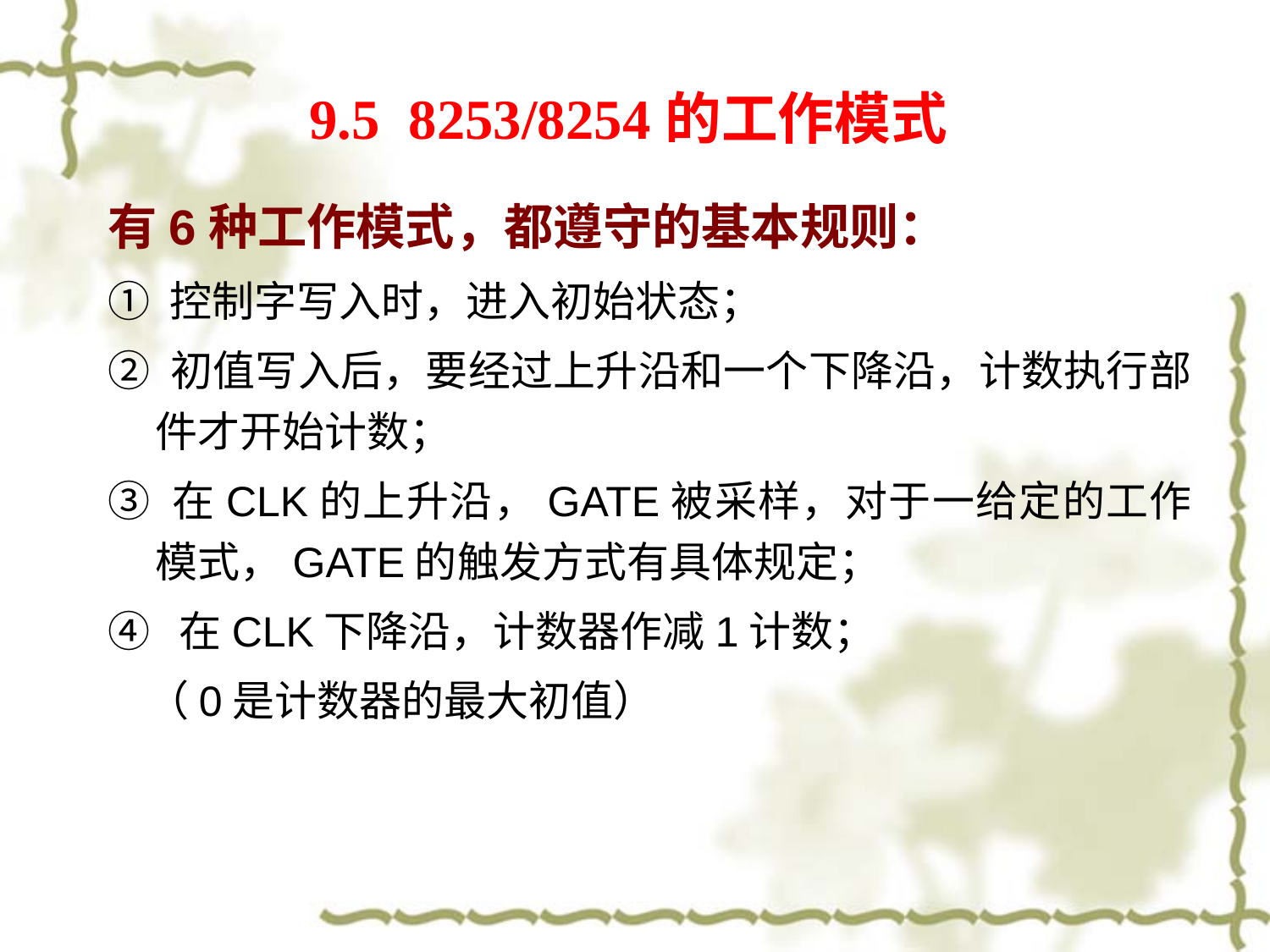

# 9.5  8253/8254的工作模式
有6种工作模式，都遵守的基本规则：
① 控制字写入时，进入初始状态；
② 初值写入后，要经过上升沿和一个下降沿，计数执行部件才开始计数；
③ 在CLK的上升沿，GATE被采样，对于一给定的工作模式，GATE的触发方式有具体规定；
④  在CLK下降沿，计数器作减1计数；
   （0是计数器的最大初值）